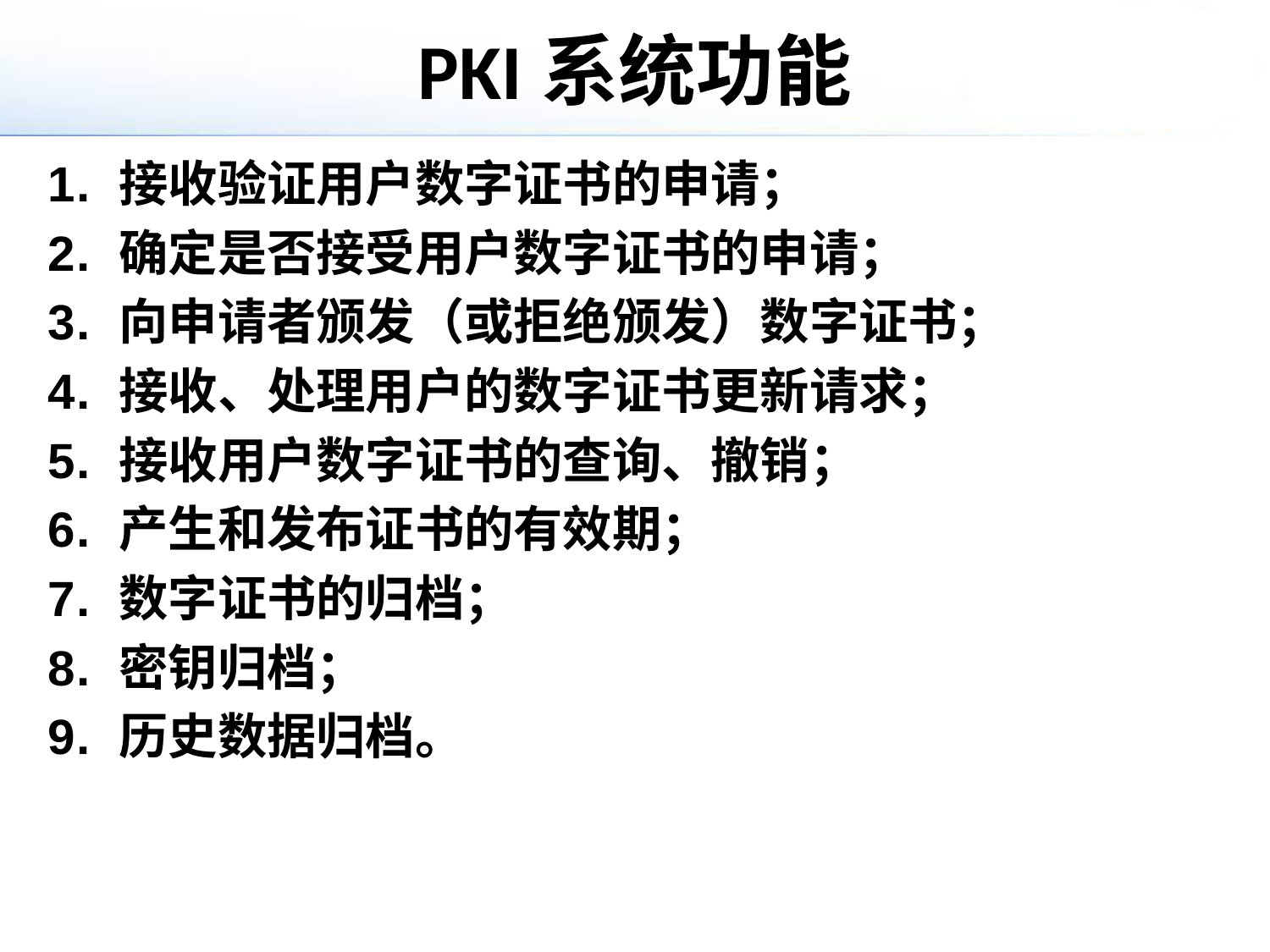

# PKI系统功能
接收验证用户数字证书的申请；
确定是否接受用户数字证书的申请；
向申请者颁发（或拒绝颁发）数字证书；
接收、处理用户的数字证书更新请求；
接收用户数字证书的查询、撤销；
产生和发布证书的有效期；
数字证书的归档；
密钥归档；
历史数据归档。